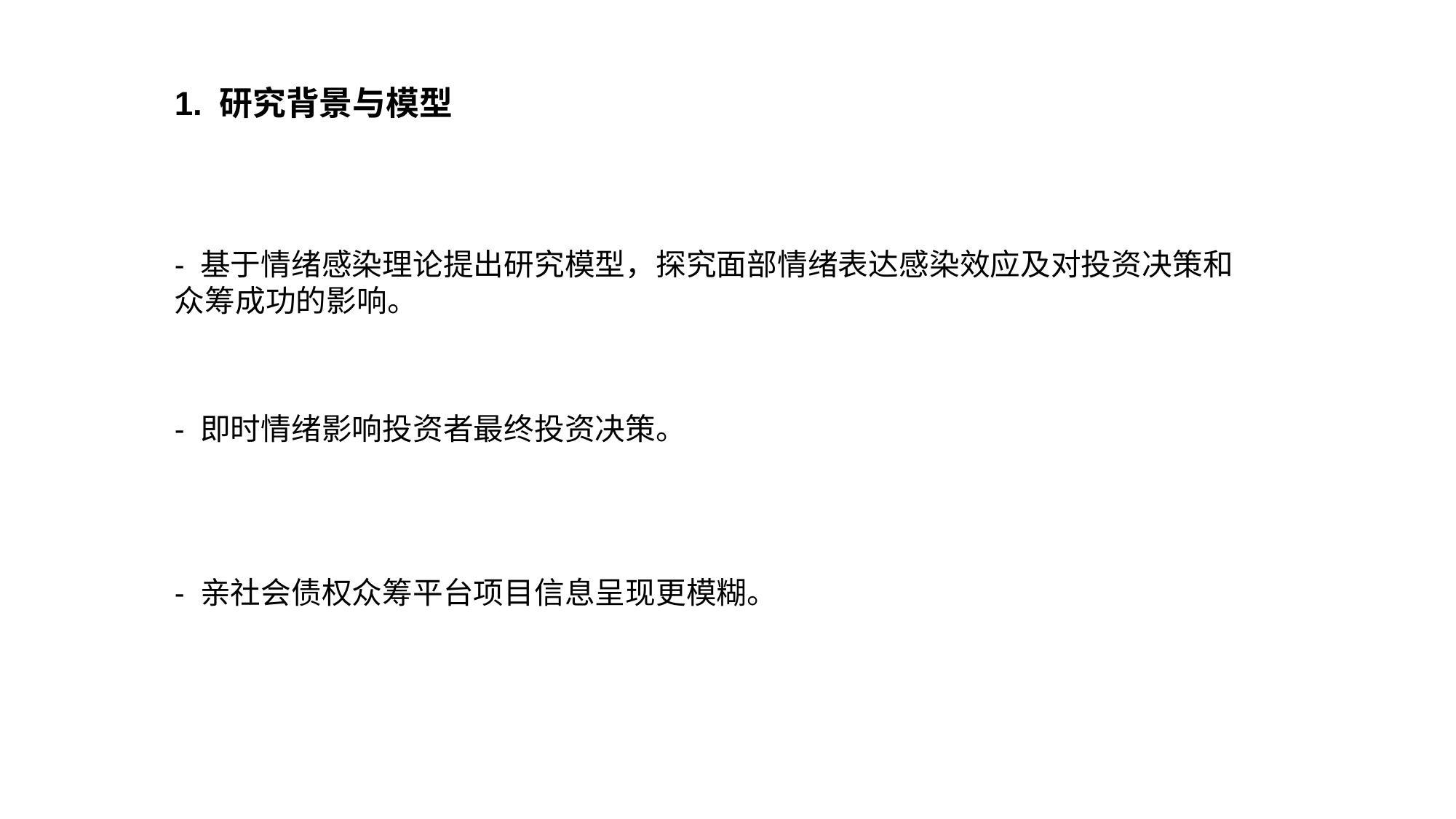

1. 研究背景与模型

- 基于情绪感染理论提出研究模型，探究面部情绪表达感染效应及对投资决策和众筹成功的影响。
- 即时情绪影响投资者最终投资决策。
- 亲社会债权众筹平台项目信息呈现更模糊。